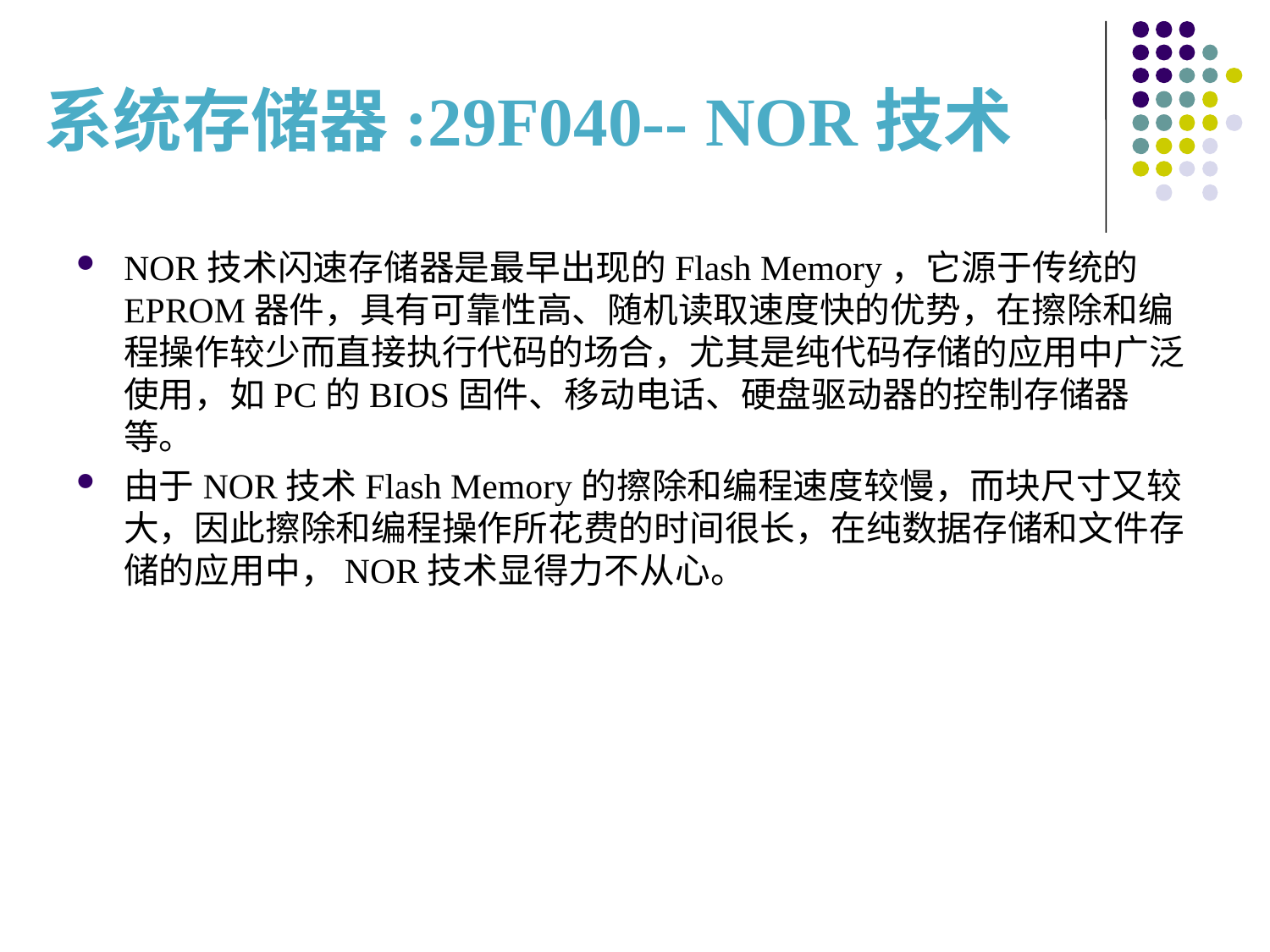

# 系统存储器:29F040-- NOR技术

NOR技术闪速存储器是最早出现的Flash Memory，它源于传统的EPROM器件，具有可靠性高、随机读取速度快的优势，在擦除和编程操作较少而直接执行代码的场合，尤其是纯代码存储的应用中广泛使用，如PC的BIOS固件、移动电话、硬盘驱动器的控制存储器等。
由于NOR技术Flash Memory的擦除和编程速度较慢，而块尺寸又较大，因此擦除和编程操作所花费的时间很长，在纯数据存储和文件存储的应用中，NOR技术显得力不从心。